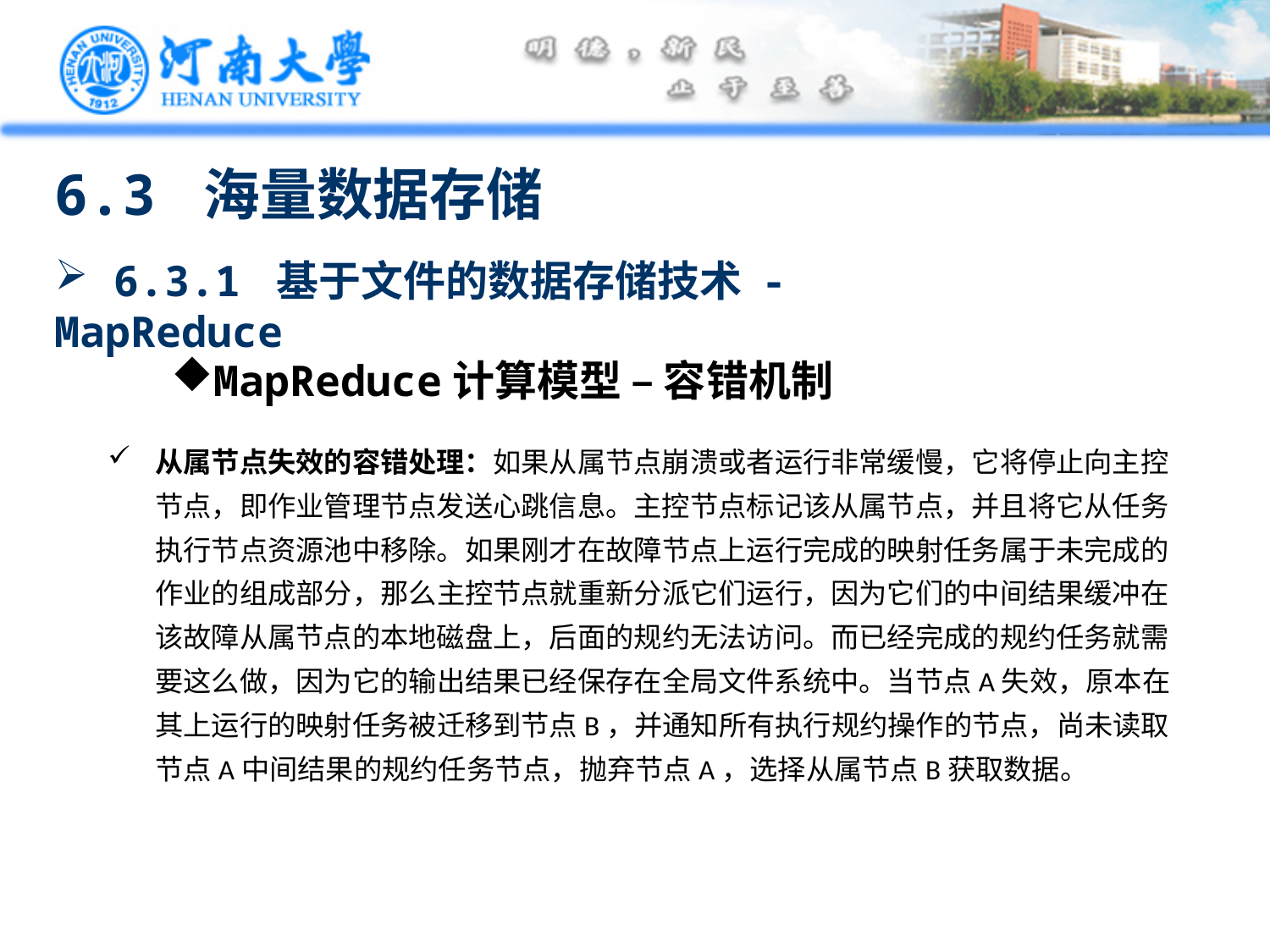

6.3 海量数据存储
 6.3.1 基于文件的数据存储技术 - MapReduce
MapReduce计算模型 – 容错机制
从属节点失效的容错处理：如果从属节点崩溃或者运行非常缓慢，它将停止向主控节点，即作业管理节点发送心跳信息。主控节点标记该从属节点，并且将它从任务执行节点资源池中移除。如果刚才在故障节点上运行完成的映射任务属于未完成的作业的组成部分，那么主控节点就重新分派它们运行，因为它们的中间结果缓冲在该故障从属节点的本地磁盘上，后面的规约无法访问。而已经完成的规约任务就需要这么做，因为它的输出结果已经保存在全局文件系统中。当节点A失效，原本在其上运行的映射任务被迁移到节点B，并通知所有执行规约操作的节点，尚未读取节点A中间结果的规约任务节点，抛弃节点A，选择从属节点B获取数据。